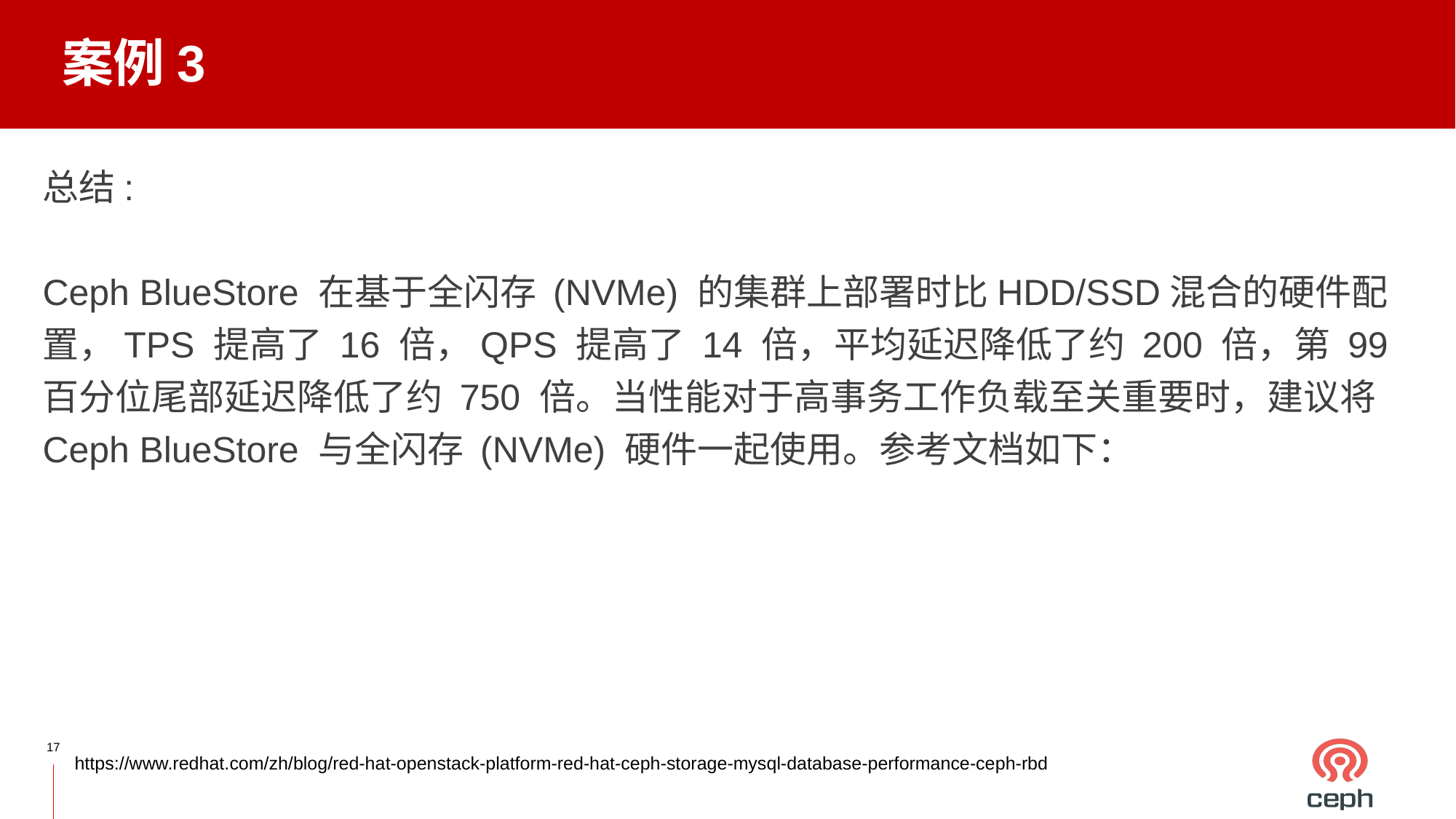

案例3
总结:

Ceph BlueStore 在基于全闪存 (NVMe) 的集群上部署时比HDD/SSD混合的硬件配置，TPS 提高了 16 倍，QPS 提高了 14 倍，平均延迟降低了约 200 倍，第 99 百分位尾部延迟降低了约 750 倍。当性能对于高事务工作负载至关重要时，建议将 Ceph BlueStore 与全闪存 (NVMe) 硬件一起使用。参考文档如下：
17
https://www.redhat.com/zh/blog/red-hat-openstack-platform-red-hat-ceph-storage-mysql-database-performance-ceph-rbd